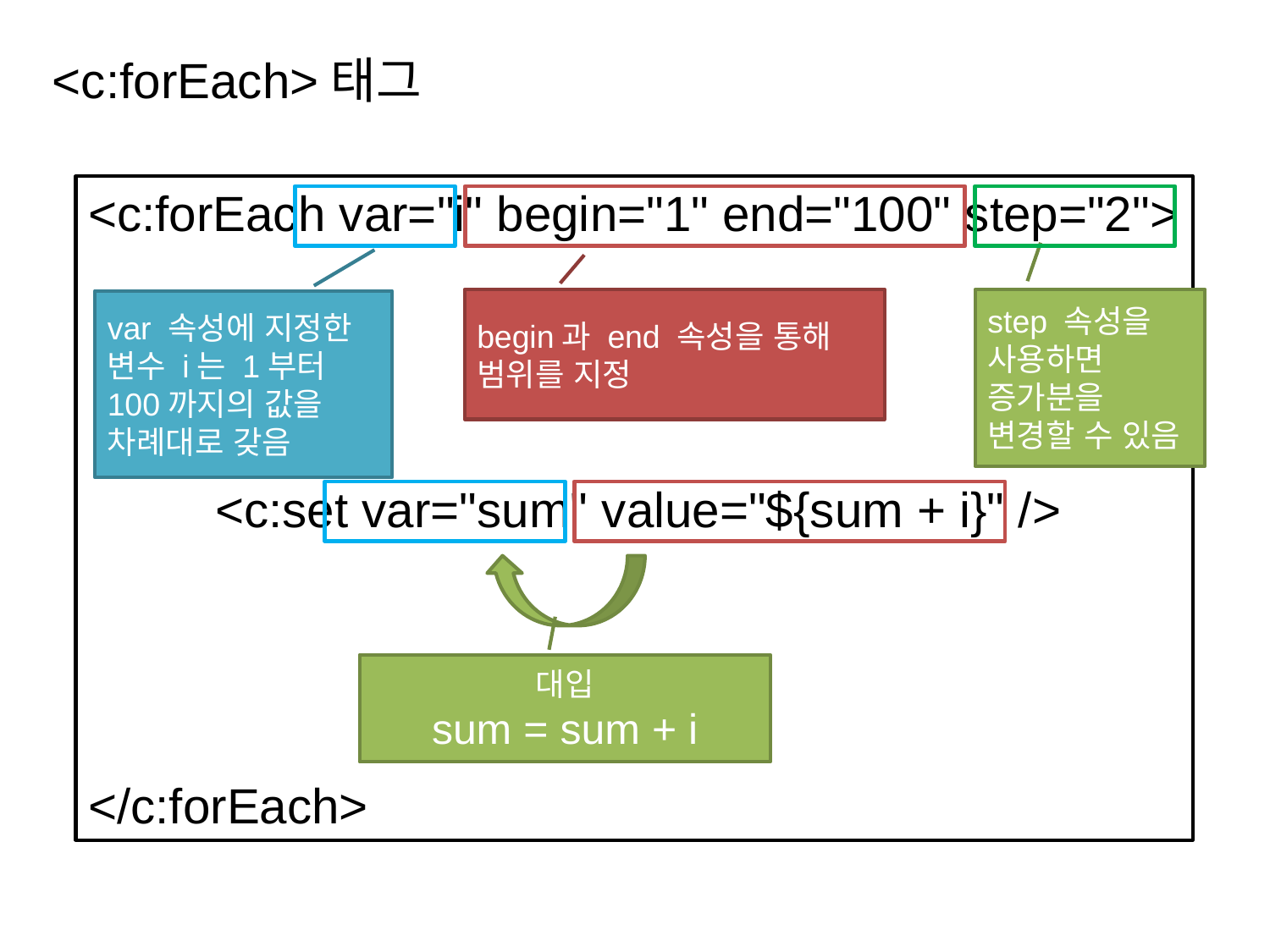

# <c:forEach>태그
<c:forEach var="i" begin="1" end="100" step="2">

	<c:set var="sum" value="${sum + i}" />

</c:forEach>

begin과 end 속성을 통해 범위를 지정
step 속성을 사용하면 증가분을 변경할 수 있음
var 속성에 지정한 변수 i는 1부터 100까지의 값을 차례대로 갖음

대입
sum = sum + i